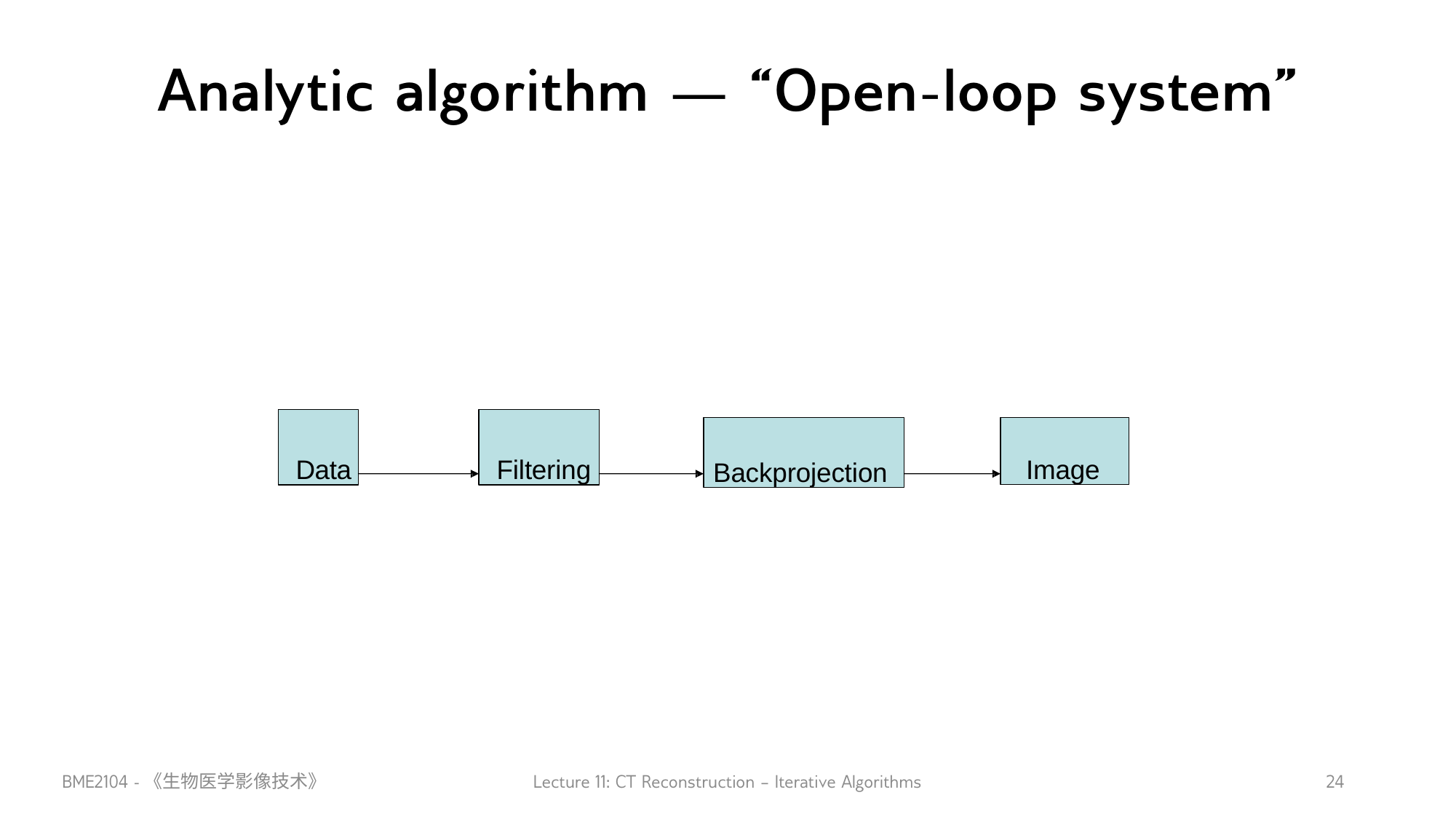

# Analytic algorithm — “Open-loop system”

Data

Filtering

Backprojection

Image

BME2104 -《生物医学影像技术》
Lecture 11: CT Reconstruction – Iterative Algorithms
24